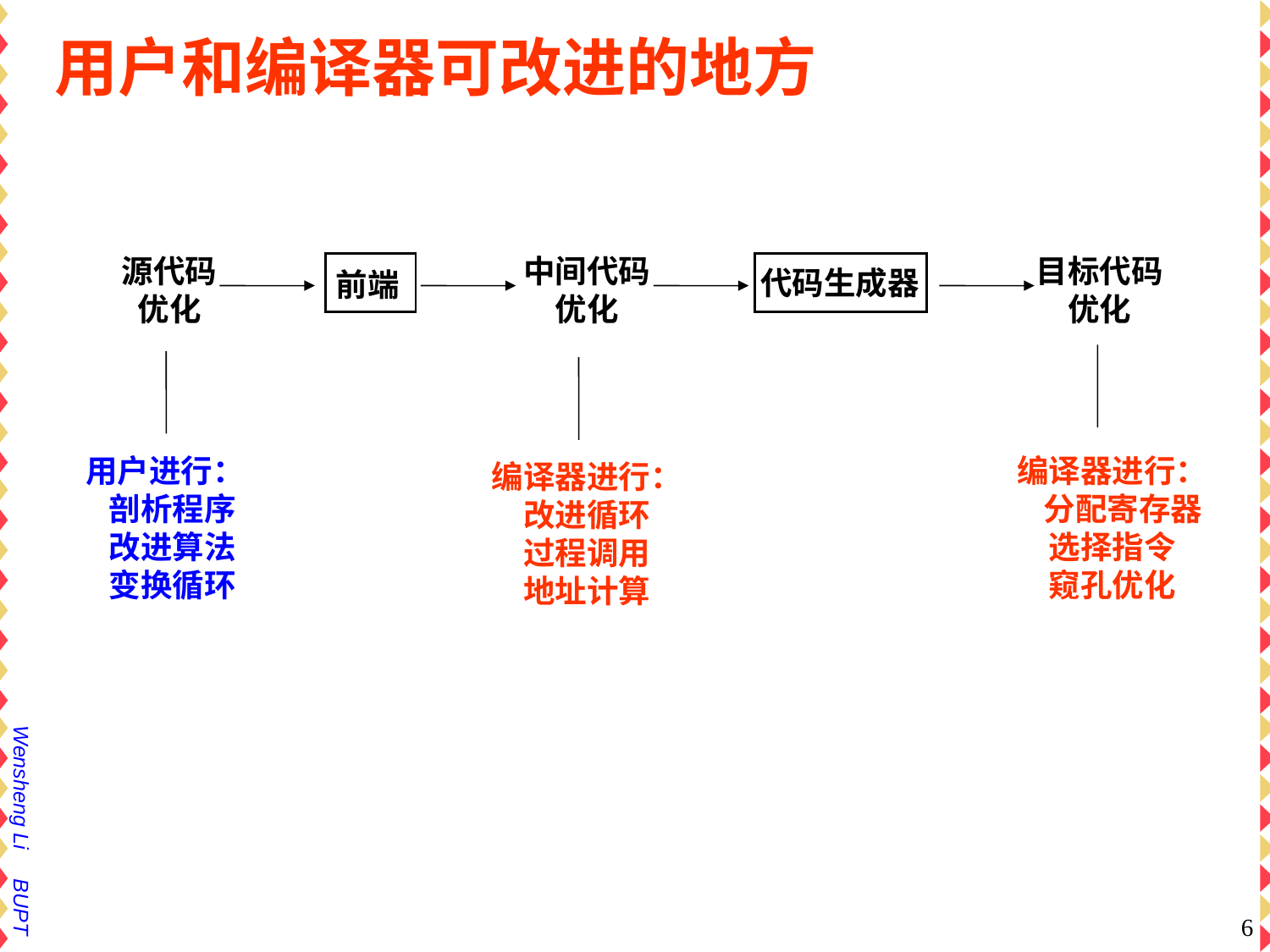

用户和编译器可改进的地方
源代码
优化
中间代码
优化
目标代码
优化

代码生成器
前端

用户进行：
 剖析程序
 改进算法
 变换循环
编译器进行：
  分配寄存器
选择指令
窥孔优化
编译器进行：
改进循环
过程调用
地址计算
6